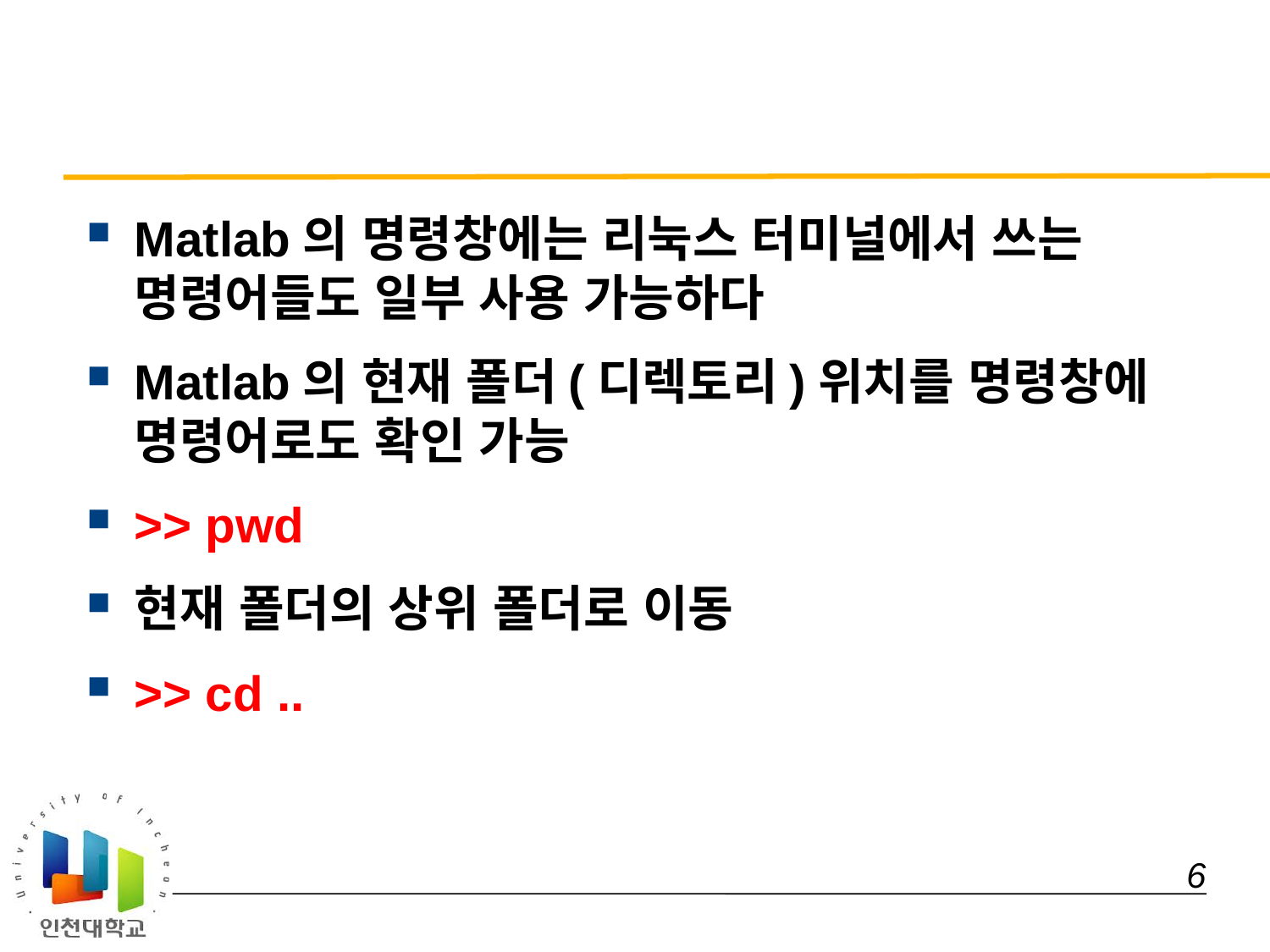

#
Matlab의 명령창에는 리눅스 터미널에서 쓰는 명령어들도 일부 사용 가능하다
Matlab의 현재 폴더(디렉토리)위치를 명령창에 명령어로도 확인 가능
>> pwd
현재 폴더의 상위 폴더로 이동
>> cd ..
 6